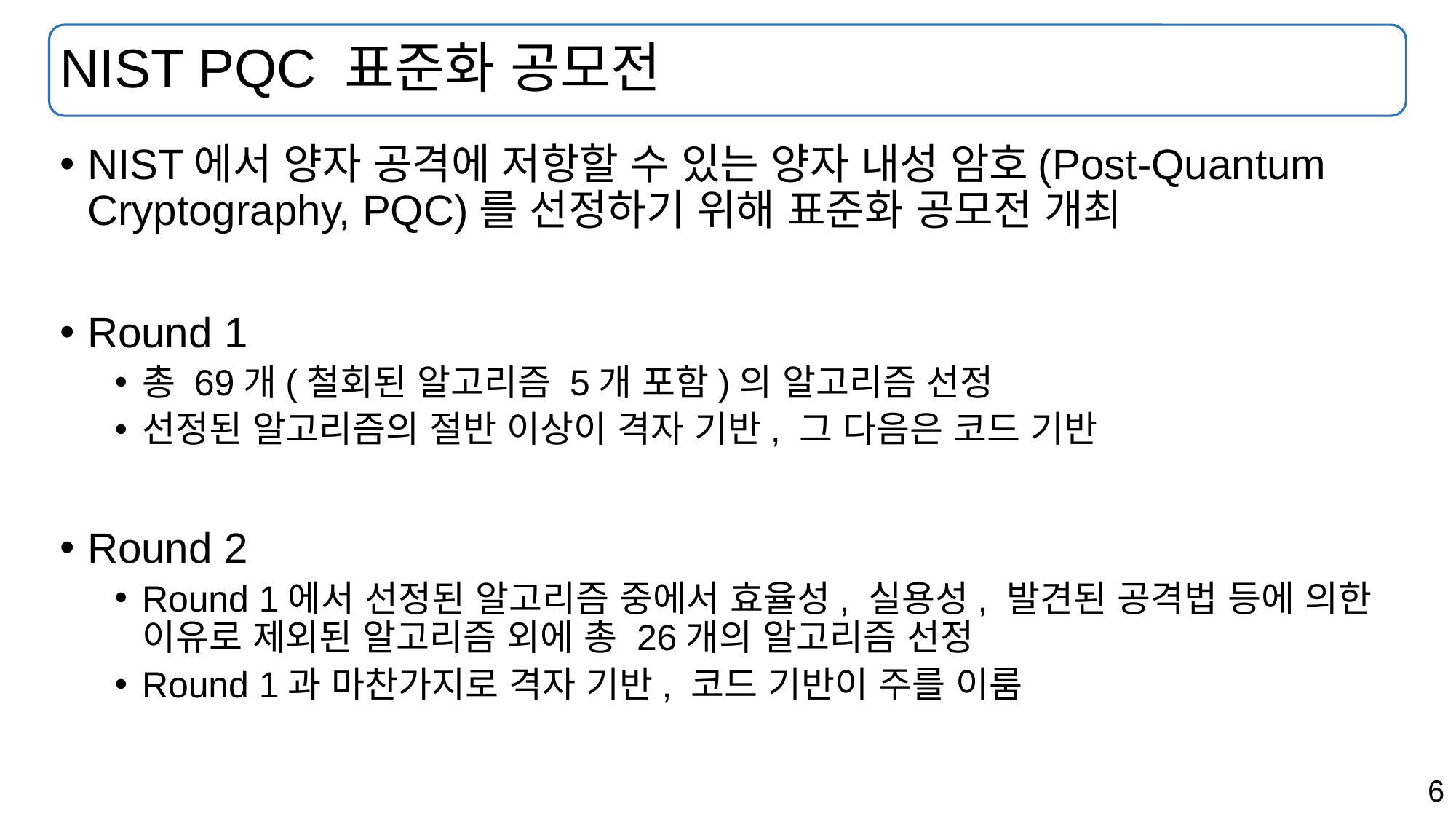

# NIST PQC 표준화 공모전
NIST에서 양자 공격에 저항할 수 있는 양자 내성 암호(Post-Quantum Cryptography, PQC)를 선정하기 위해 표준화 공모전 개최

Round 1
총 69개(철회된 알고리즘 5개 포함)의 알고리즘 선정
선정된 알고리즘의 절반 이상이 격자 기반, 그 다음은 코드 기반

Round 2
Round 1에서 선정된 알고리즘 중에서 효율성, 실용성, 발견된 공격법 등에 의한 이유로 제외된 알고리즘 외에 총 26개의 알고리즘 선정
Round 1과 마찬가지로 격자 기반, 코드 기반이 주를 이룸